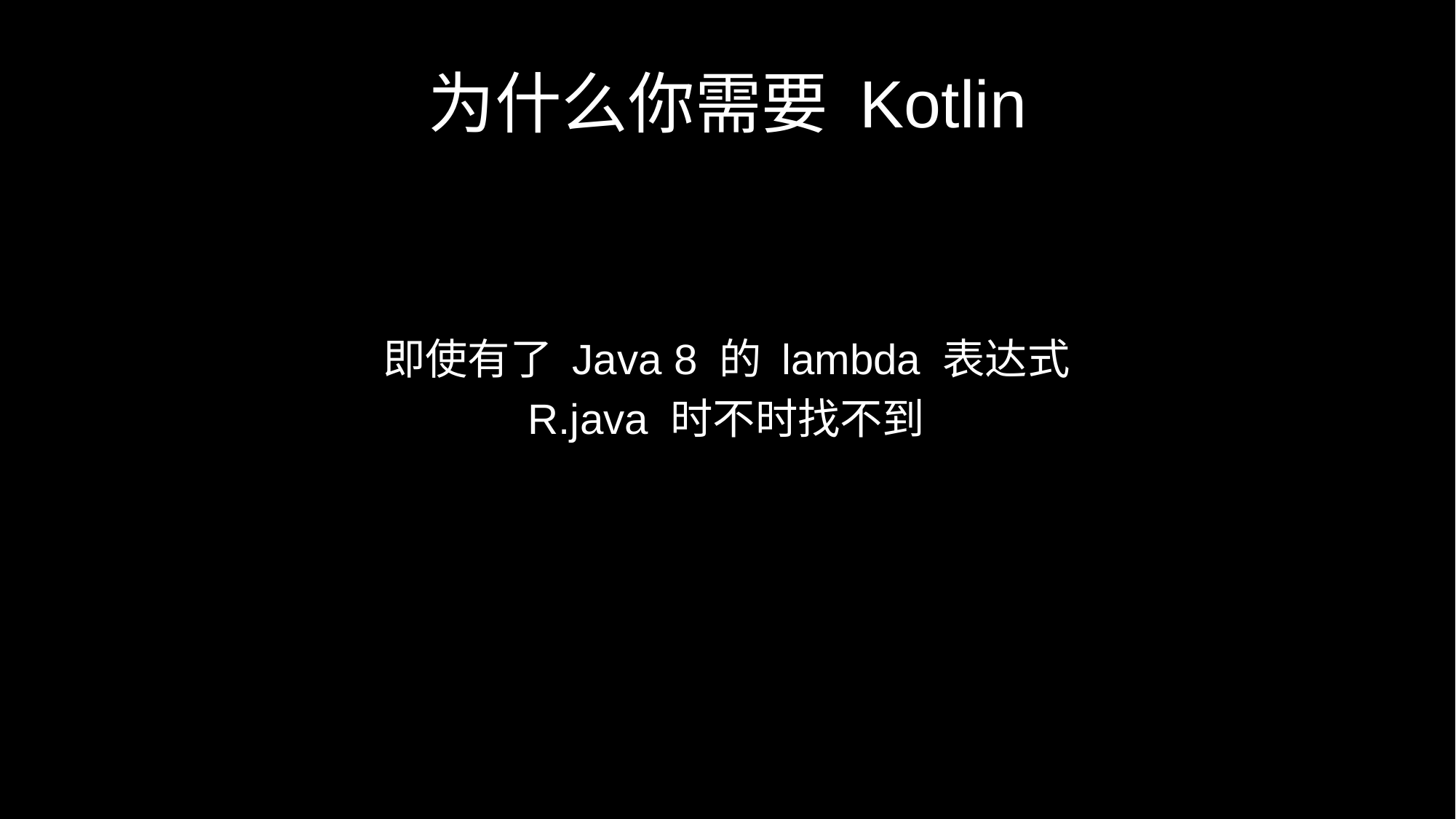

# 为什么你需要 Kotlin
即使有了 Java 8 的 lambda 表达式
R.java 时不时找不到